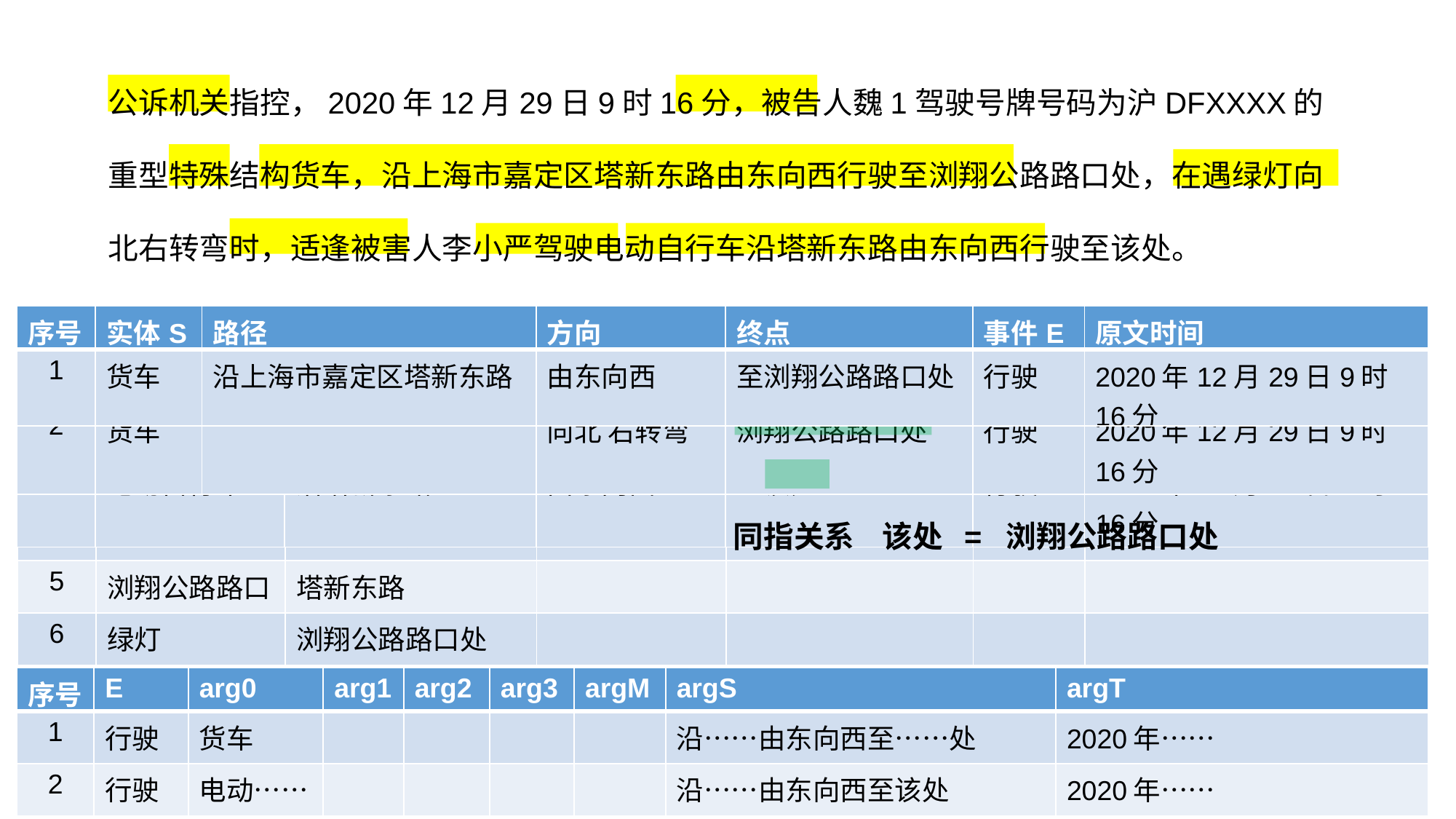

公诉机关指控，2020年12月29日9时16分，被告人魏1驾驶号牌号码为沪DFXXXX的重型特殊结构货车，沿上海市嘉定区塔新东路由东向西行驶至浏翔公路路口处，在遇绿灯向北右转弯时，适逢被害人李小严驾驶电动自行车沿塔新东路由东向西行驶至该处。

| 序号 | 实体S | 路径 | 方向 | 终点 | 事件E | 原文时间 |
| --- | --- | --- | --- | --- | --- | --- |
| 1 | 货车 | 沿上海市嘉定区塔新东路 | 由东向西 | 至浏翔公路路口处 | 行驶 | 2020年12月29日9时16分 |
| 序号 | 实体S |  | 方向 | 起点 | 事件E | 原文时间 |
| --- | --- | --- | --- | --- | --- | --- |
| 2 | 货车 |  | 向北 右转弯 | 浏翔公路路口处 | 行驶 | 2020年12月29日9时16分 |

| 序号 | 实体S | 路径 | 方向 | 终点 | 事件E | 原文时间 |
| --- | --- | --- | --- | --- | --- | --- |
| 3 | 电动自行车 | 沿塔新东路 | 由东向西 | 至该处 | 行驶 | 2020年12月29日9时16分 |
| 序号 | 实体S | 处所 |  |  | 事件E | 原文时间 |
| --- | --- | --- | --- | --- | --- | --- |
| 4 | 塔新东路 | 上海市嘉定区 |  |  |  |  |
| 5 | 浏翔公路路口 | 塔新东路 |  |  |  |  |
| 6 | 绿灯 | 浏翔公路路口处 |  |  |  |  |

同指关系    该处  =  浏翔公路路口处
| 序号 | E | arg0 | arg1 | arg2 | arg3 | argM | argS | argT |
| --- | --- | --- | --- | --- | --- | --- | --- | --- |
| 1 | 行驶 | 货车 |  |  |  |  | 沿……由东向西至……处 | 2020年…… |
| 2 | 行驶 | 电动…… |  |  |  |  | 沿……由东向西至该处 | 2020年…… |
6